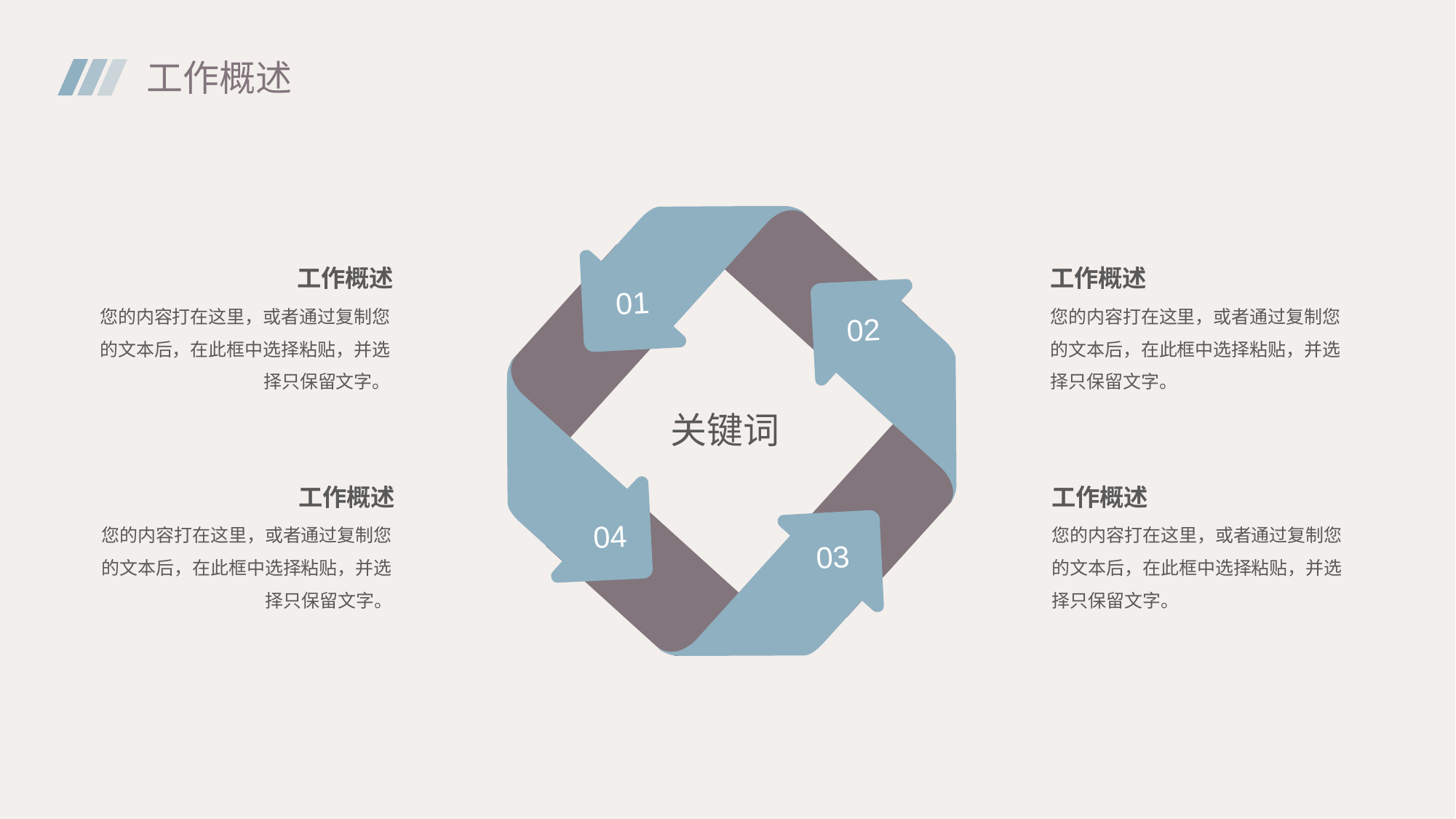

工作概述

工作概述
工作概述
01
您的内容打在这里，或者通过复制您的文本后，在此框中选择粘贴，并选择只保留文字。
您的内容打在这里，或者通过复制您的文本后，在此框中选择粘贴，并选择只保留文字。

02

关键词

工作概述
工作概述
04
您的内容打在这里，或者通过复制您的文本后，在此框中选择粘贴，并选择只保留文字。
您的内容打在这里，或者通过复制您的文本后，在此框中选择粘贴，并选择只保留文字。
03